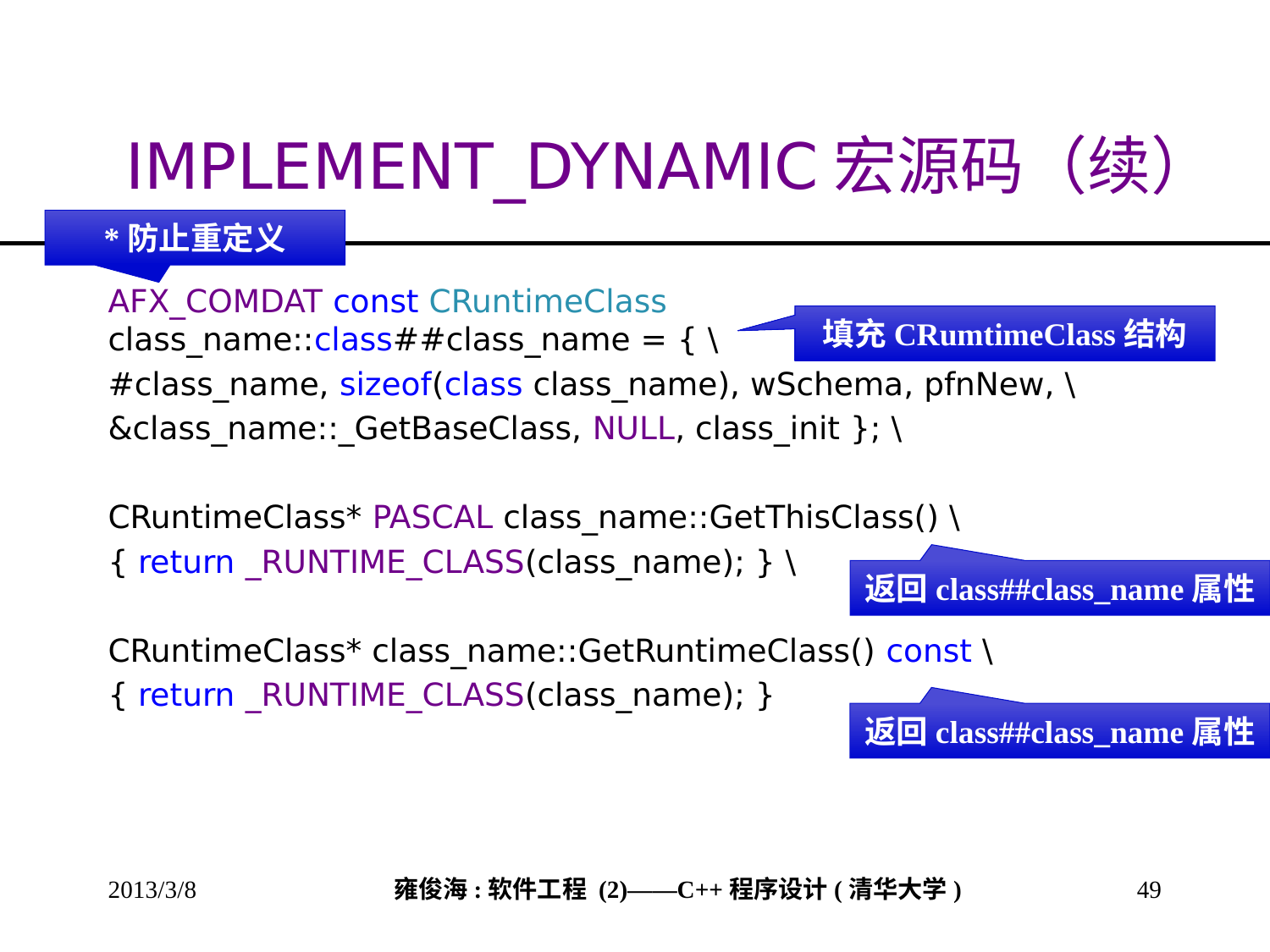

# IMPLEMENT_DYNAMIC宏源码（续）
*防止重定义
AFX_COMDAT const CRuntimeClass class_name::class##class_name = { \
#class_name, sizeof(class class_name), wSchema, pfnNew, \
&class_name::_GetBaseClass, NULL, class_init }; \

CRuntimeClass* PASCAL class_name::GetThisClass() \
{ return _RUNTIME_CLASS(class_name); } \

CRuntimeClass* class_name::GetRuntimeClass() const \
{ return _RUNTIME_CLASS(class_name); }
填充CRumtimeClass结构
返回class##class_name属性
返回class##class_name属性
2013/3/8
49